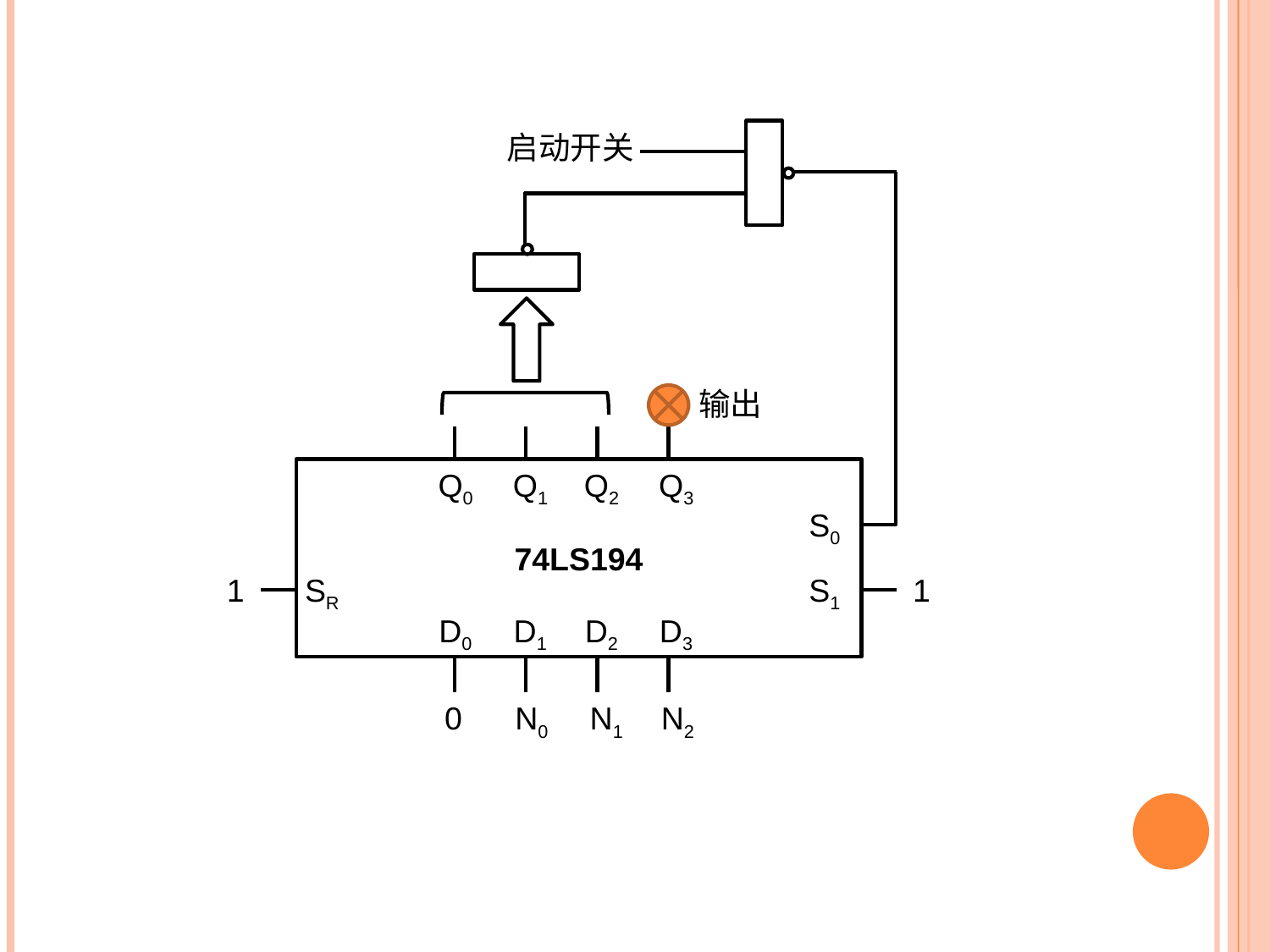

启动开关

输出

74LS194
Q0
Q1
Q2
Q3
S0
S1
1
D0
D1
D2
D3
0
N0
N1
N2
1
SR